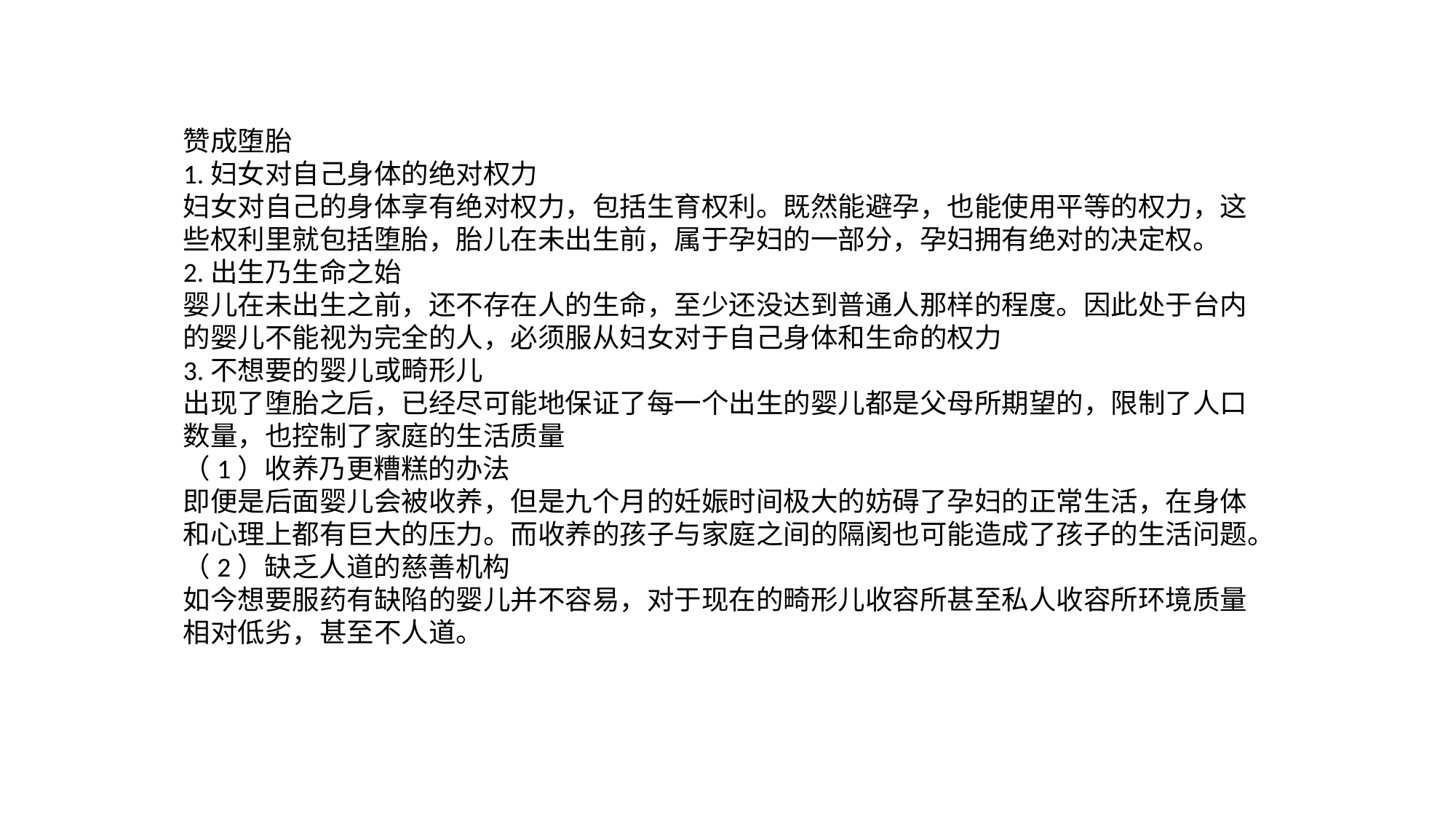

赞成堕胎
1.妇女对自己身体的绝对权力
妇女对自己的身体享有绝对权力，包括生育权利。既然能避孕，也能使用平等的权力，这些权利里就包括堕胎，胎儿在未出生前，属于孕妇的一部分，孕妇拥有绝对的决定权。
2.出生乃生命之始
婴儿在未出生之前，还不存在人的生命，至少还没达到普通人那样的程度。因此处于台内的婴儿不能视为完全的人，必须服从妇女对于自己身体和生命的权力
3.不想要的婴儿或畸形儿
出现了堕胎之后，已经尽可能地保证了每一个出生的婴儿都是父母所期望的，限制了人口数量，也控制了家庭的生活质量
（1）收养乃更糟糕的办法
即便是后面婴儿会被收养，但是九个月的妊娠时间极大的妨碍了孕妇的正常生活，在身体和心理上都有巨大的压力。而收养的孩子与家庭之间的隔阂也可能造成了孩子的生活问题。
（2）缺乏人道的慈善机构
如今想要服药有缺陷的婴儿并不容易，对于现在的畸形儿收容所甚至私人收容所环境质量相对低劣，甚至不人道。